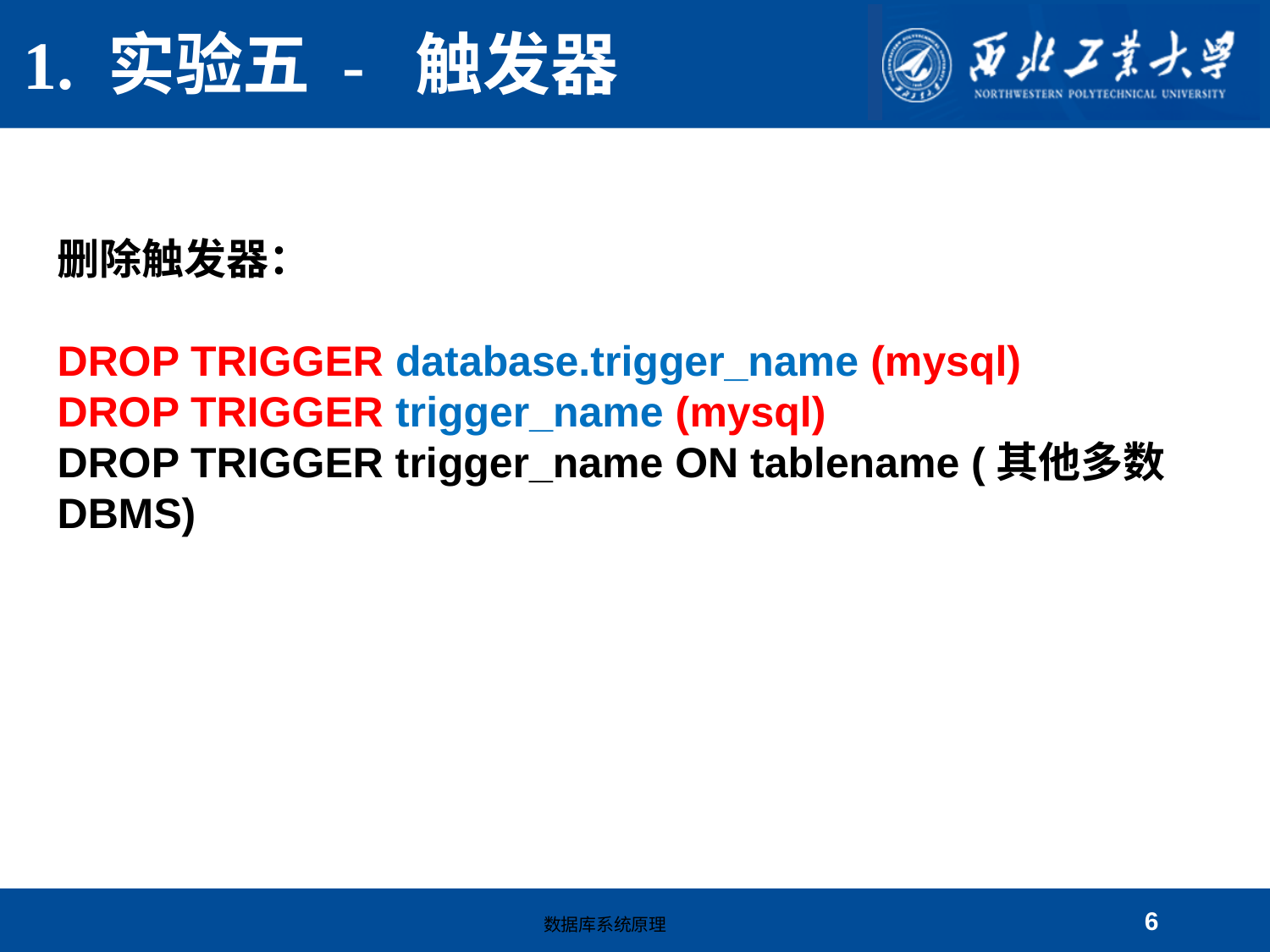

1. 实验五 -  触发器
删除触发器：

DROP TRIGGER database.trigger_name (mysql)
DROP TRIGGER trigger_name (mysql)
DROP TRIGGER trigger_name ON tablename (其他多数DBMS)
数据库系统原理